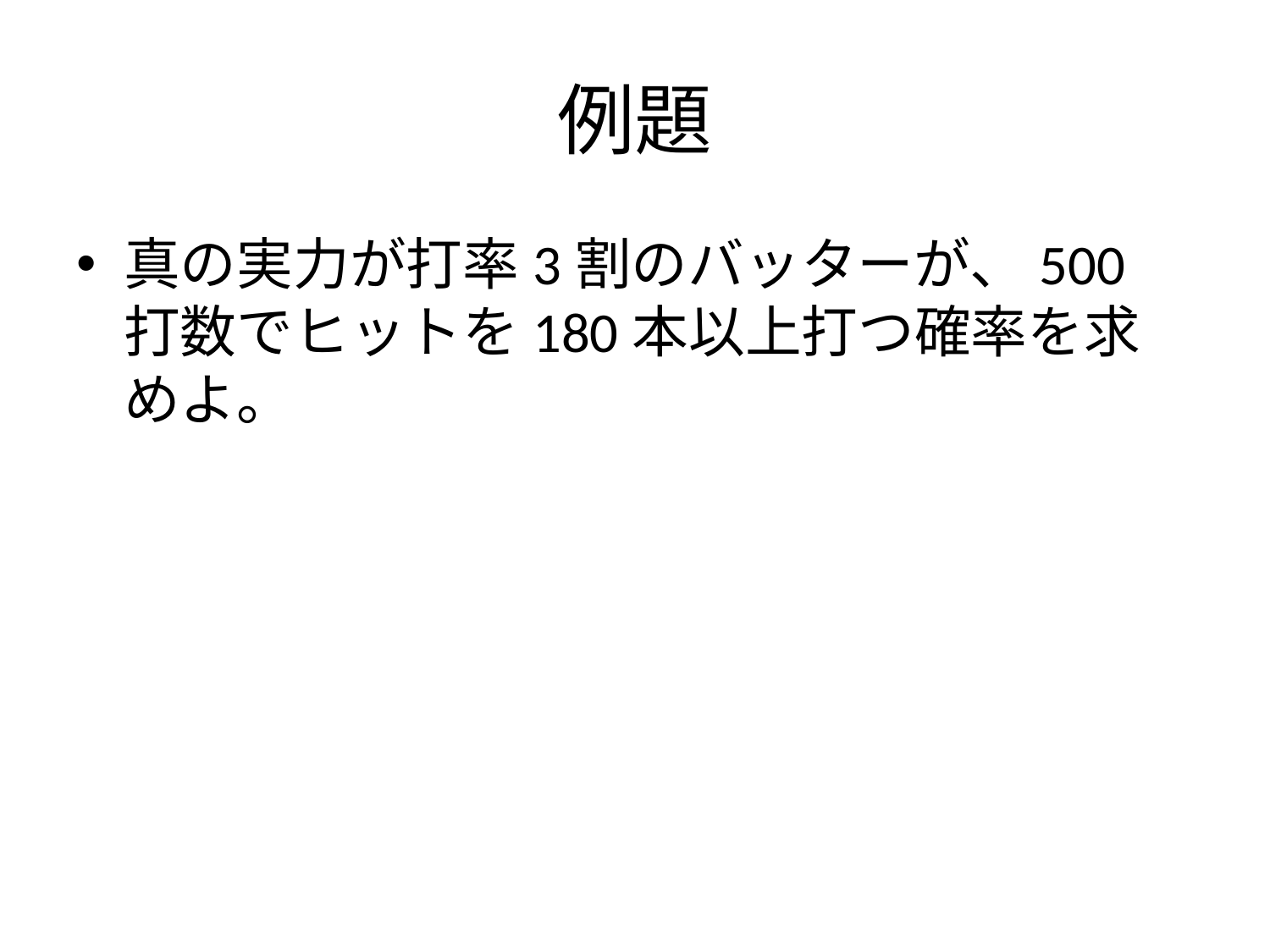

# 例題
真の実力が打率3割のバッターが、500打数でヒットを180本以上打つ確率を求めよ。